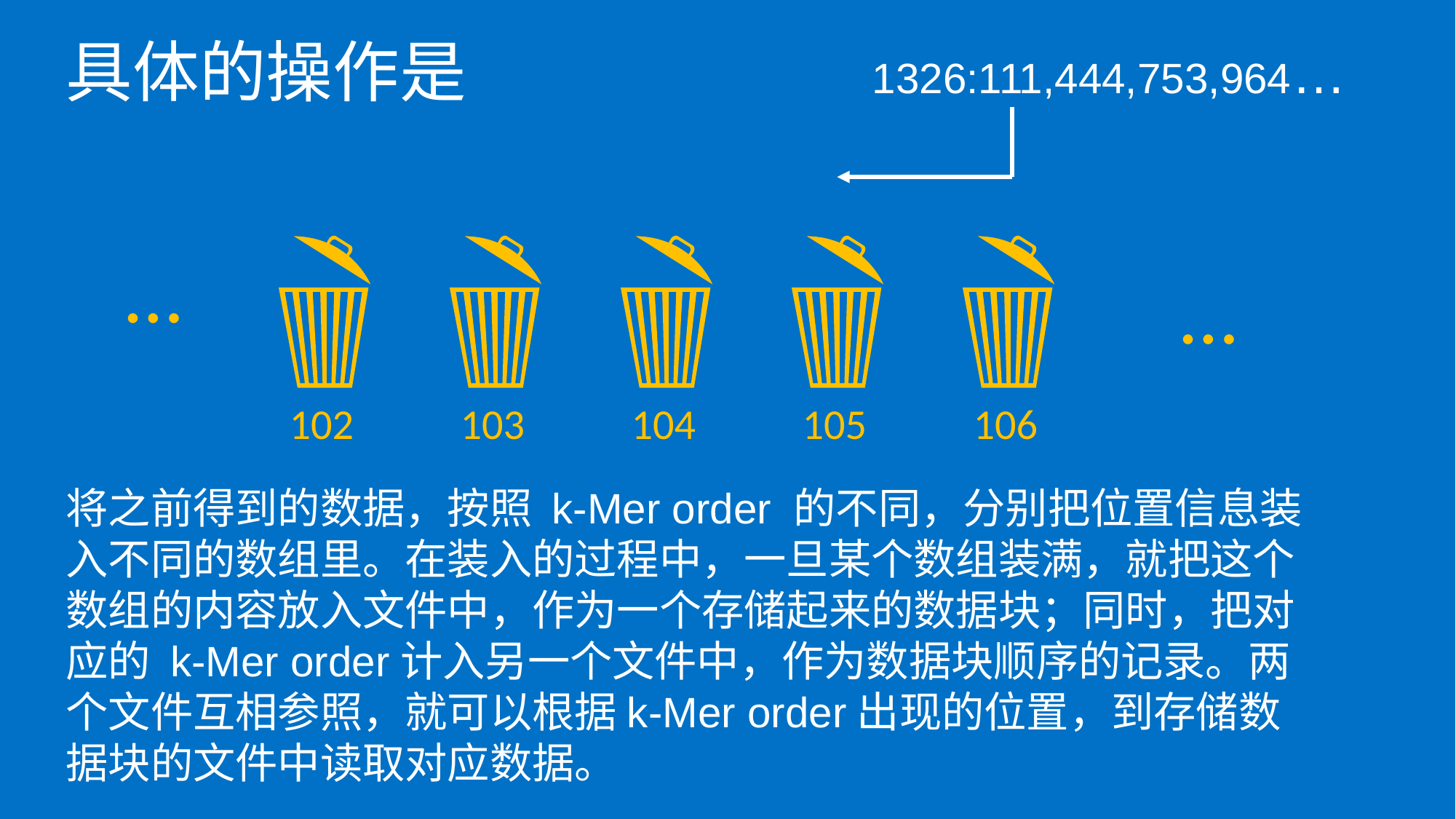

具体的操作是
1326:111,444,753,964…

…

…
102
103
104
105
106
将之前得到的数据，按照 k-Mer order 的不同，分别把位置信息装入不同的数组里。在装入的过程中，一旦某个数组装满，就把这个数组的内容放入文件中，作为一个存储起来的数据块；同时，把对应的 k-Mer order计入另一个文件中，作为数据块顺序的记录。两个文件互相参照，就可以根据k-Mer order出现的位置，到存储数据块的文件中读取对应数据。